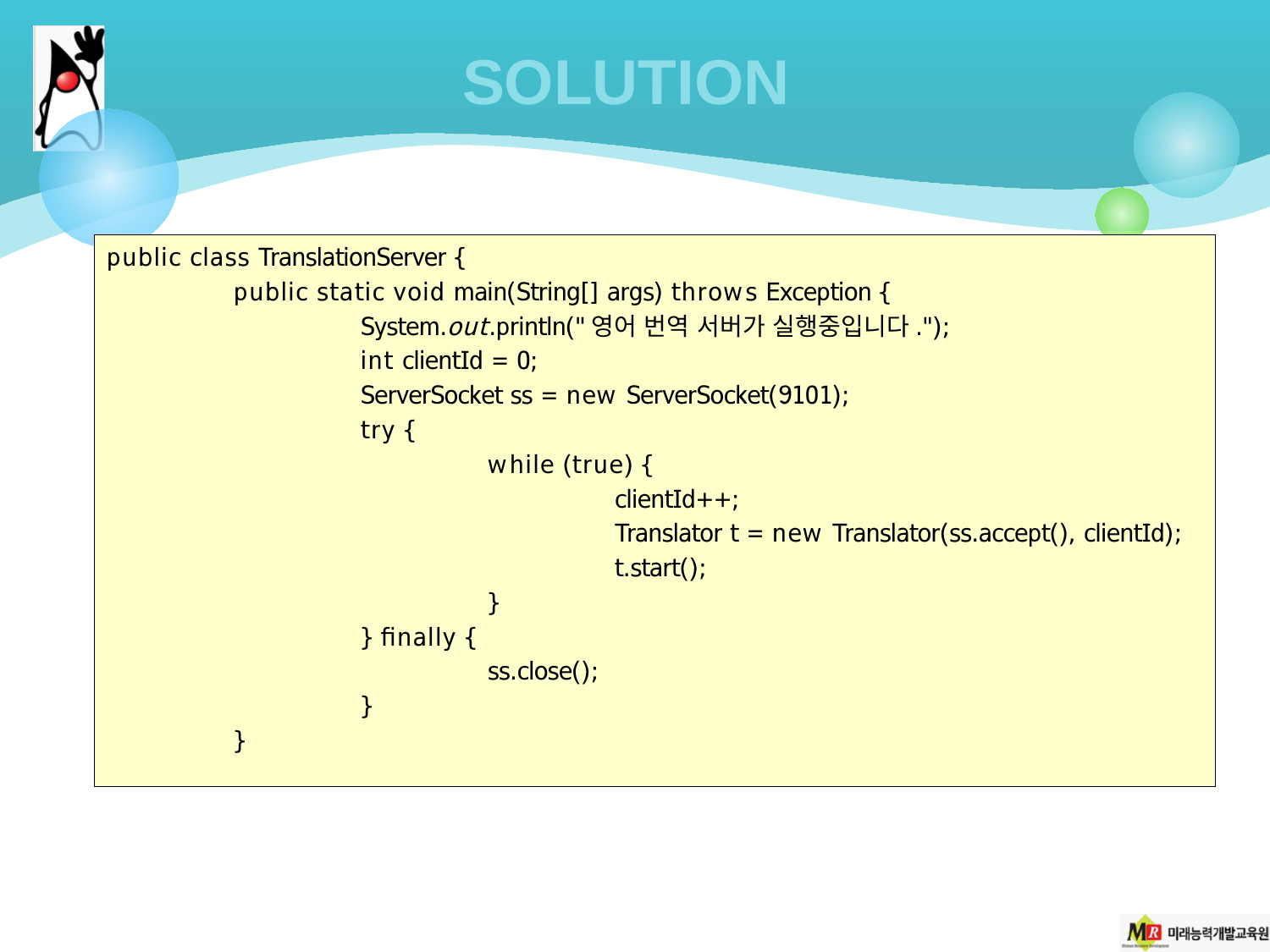

# SOLUTION
public class TranslationServer {
	public static void main(String[] args) throws Exception {
		System.out.println("영어 번역 서버가 실행중입니다.");
		int clientId = 0;
		ServerSocket ss = new ServerSocket(9101);
		try {
			while (true) {
				clientId++;
				Translator t = new Translator(ss.accept(), clientId);
				t.start();
			}
		} finally {
			ss.close();
		}
	}